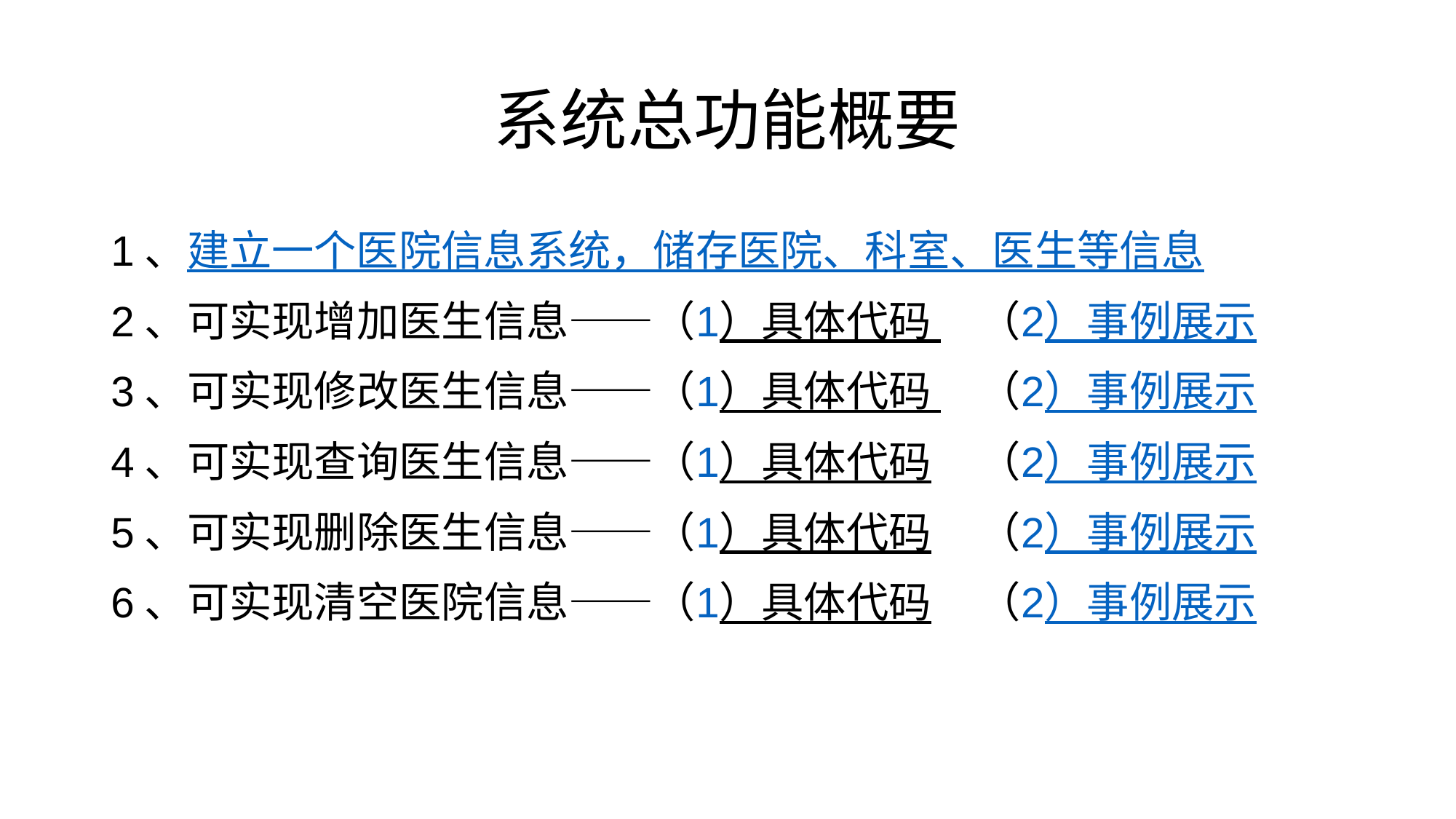

# 系统总功能概要
1、建立一个医院信息系统，储存医院、科室、医生等信息
2、可实现增加医生信息——（1）具体代码     （2）事例展示
3、可实现修改医生信息——（1）具体代码     （2）事例展示
4、可实现查询医生信息——（1）具体代码     （2）事例展示
5、可实现删除医生信息——（1）具体代码     （2）事例展示
6、可实现清空医院信息——（1）具体代码     （2）事例展示